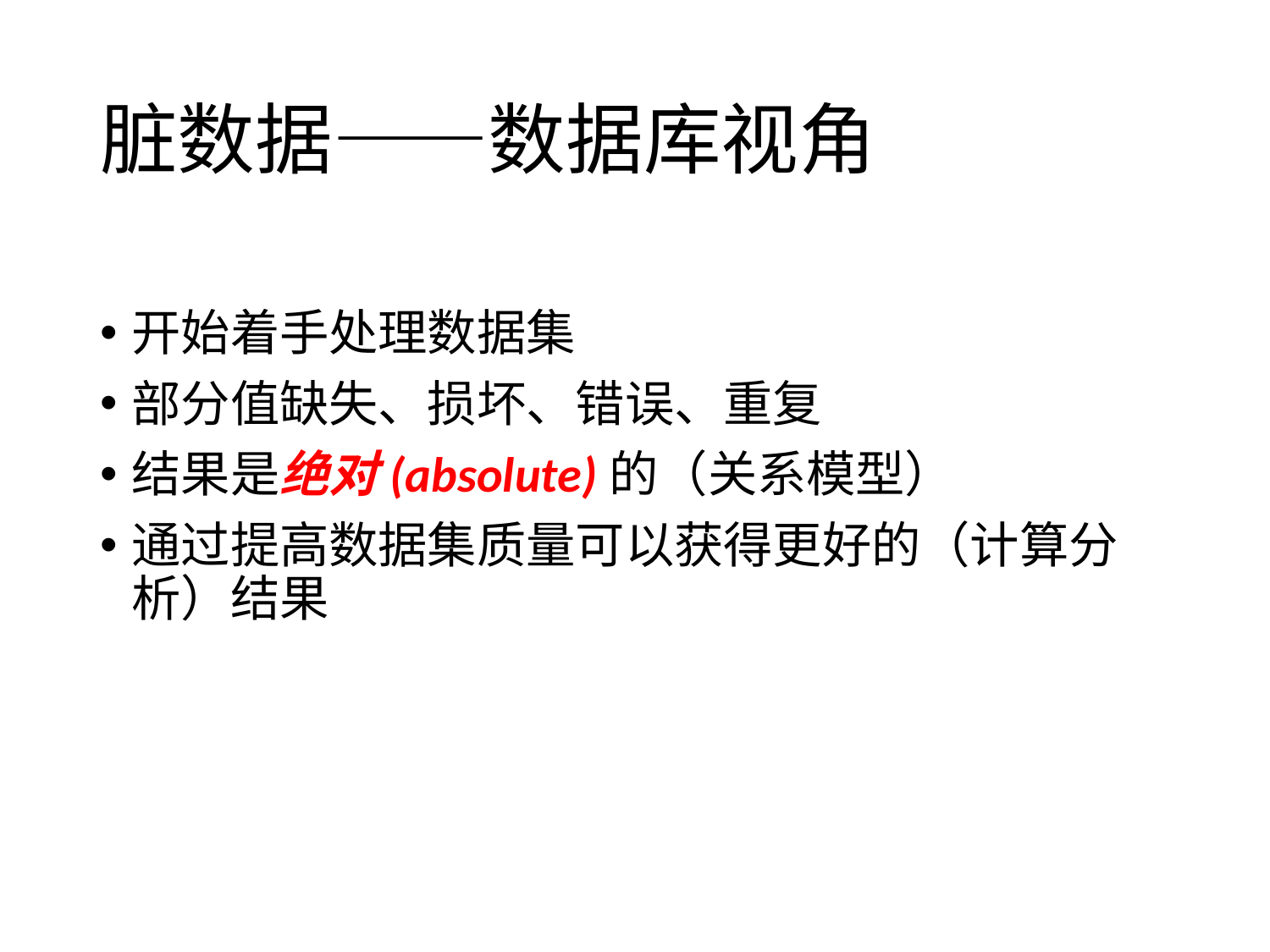

# 脏数据——数据库视角
开始着手处理数据集
部分值缺失、损坏、错误、重复
结果是绝对(absolute)的（关系模型）
通过提高数据集质量可以获得更好的（计算分析）结果